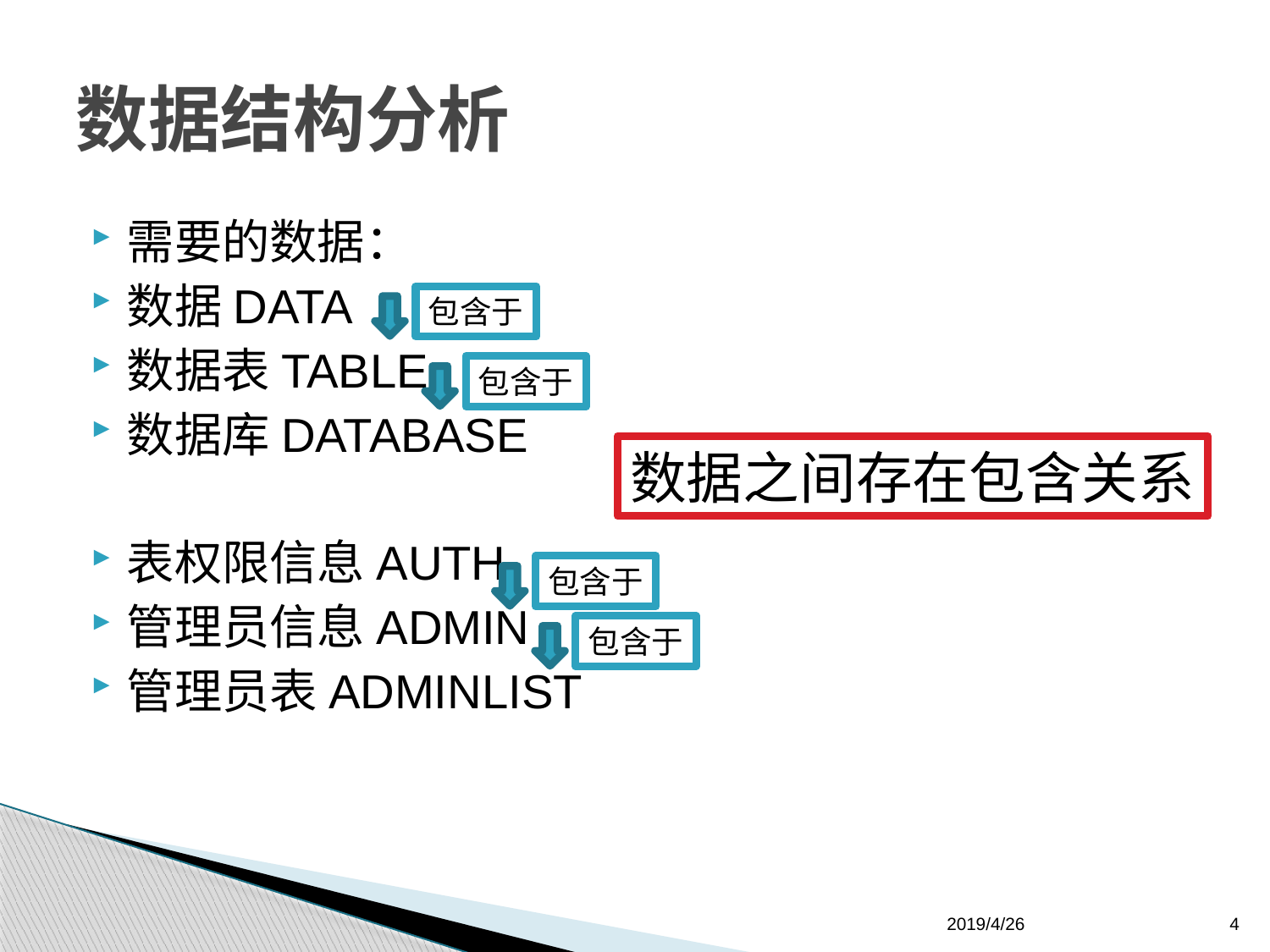

# 数据结构分析
需要的数据：
数据DATA
数据表TABLE
数据库DATABASE

表权限信息AUTH
管理员信息ADMIN
管理员表ADMINLIST
包含于

包含于

数据之间存在包含关系
包含于

包含于

2019/4/26
4